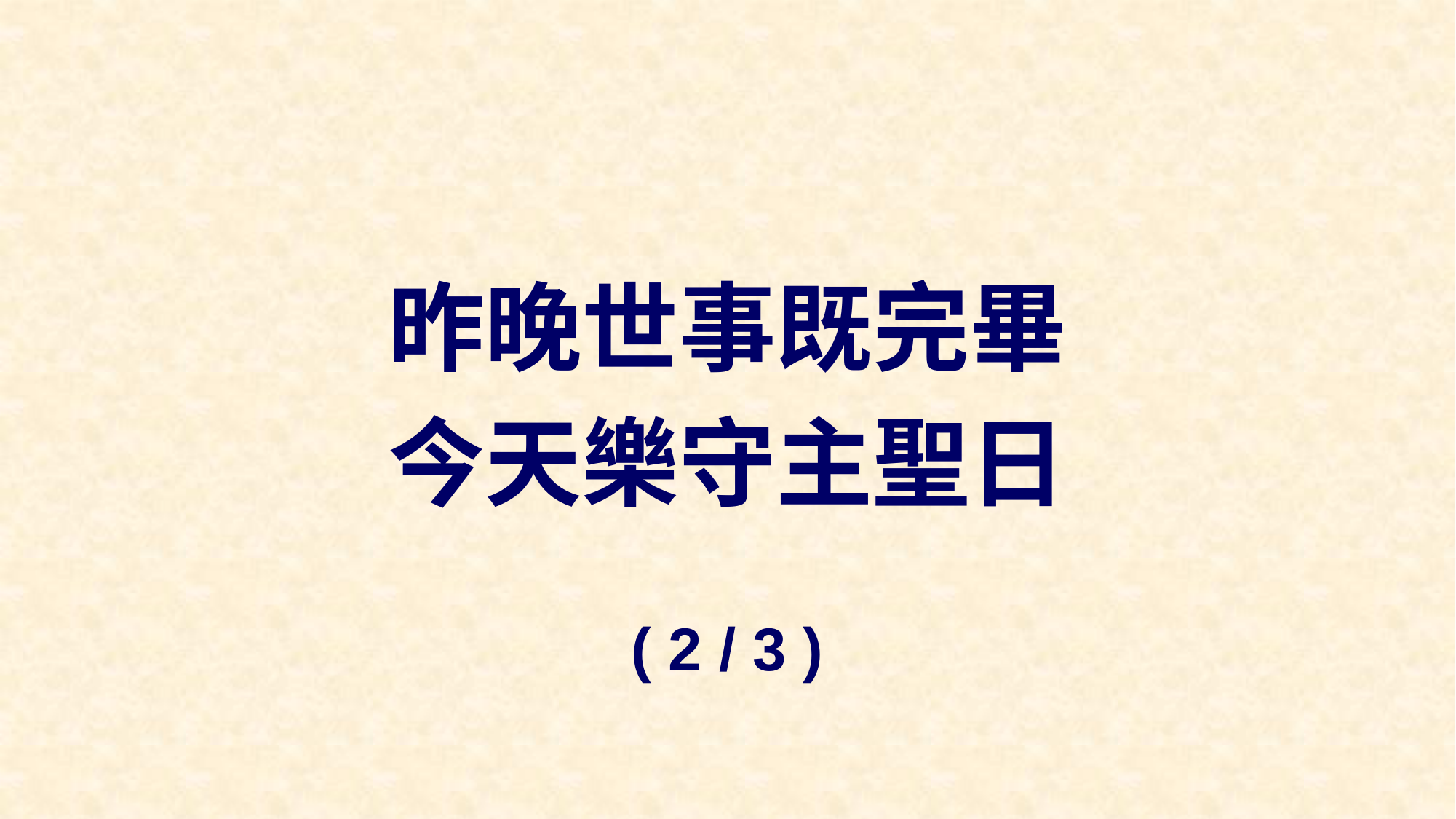

昨晚世事既完畢
今天樂守主聖日
( 2 / 3 )